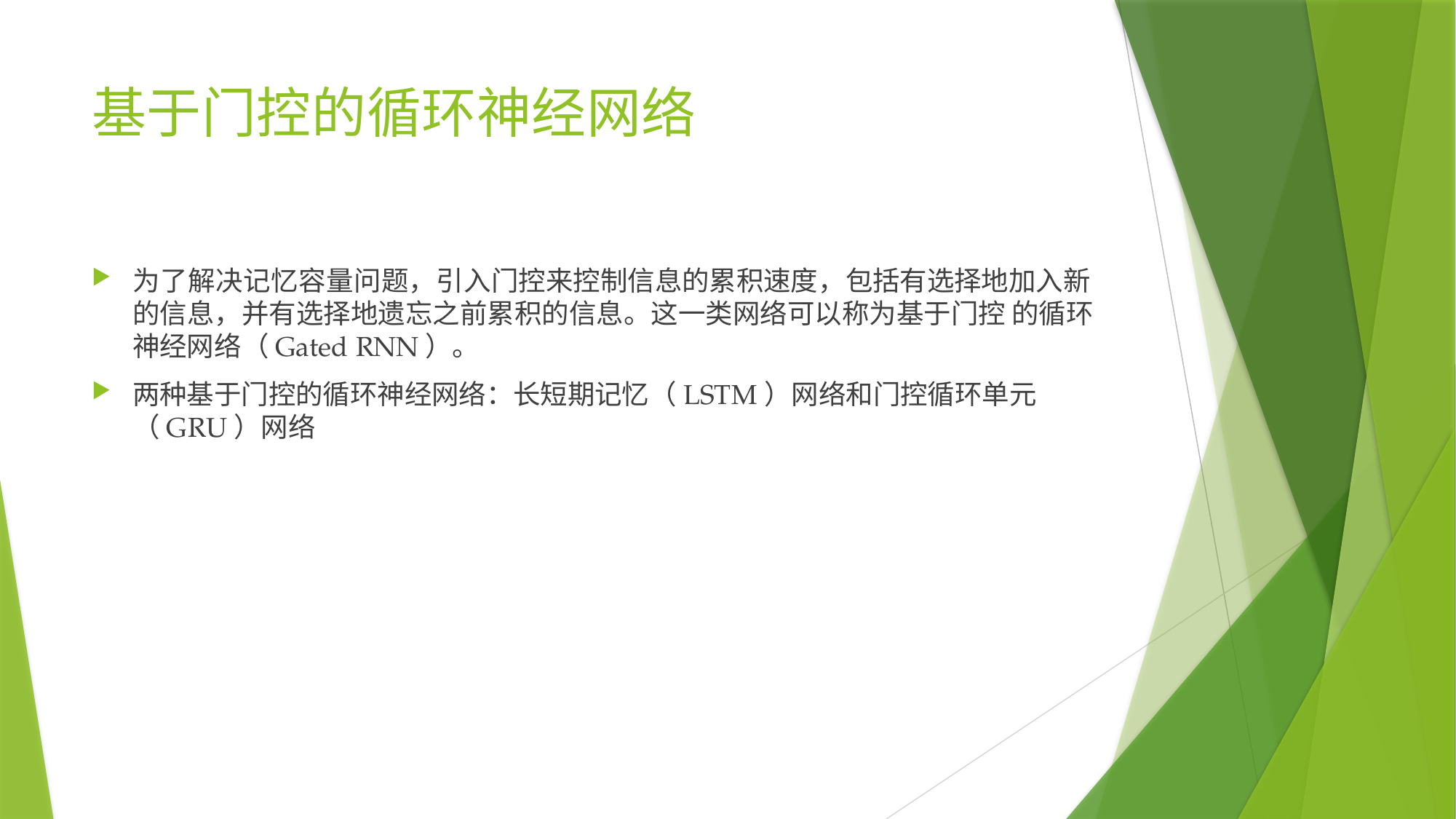

# 基于门控的循环神经网络
为了解决记忆容量问题，引入门控来控制信息的累积速度，包括有选择地加入新的信息，并有选择地遗忘之前累积的信息。这一类网络可以称为基于门控 的循环神经网络（Gated RNN）。
两种基于门控的循环神经网络：长短期记忆（LSTM）网络和门控循环单元（GRU）网络